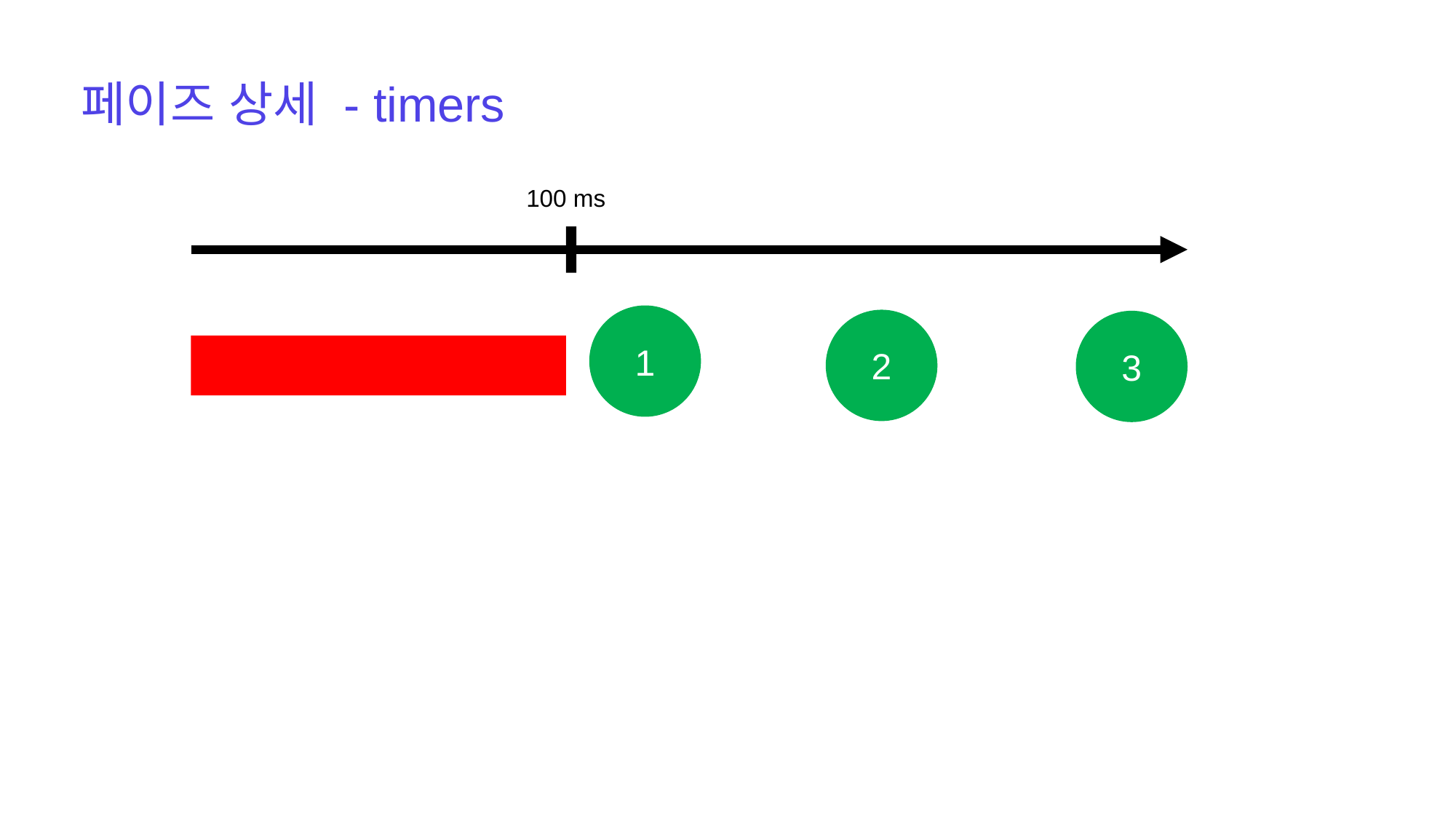

페이즈 상세 - timers
100 ms

1
2
3